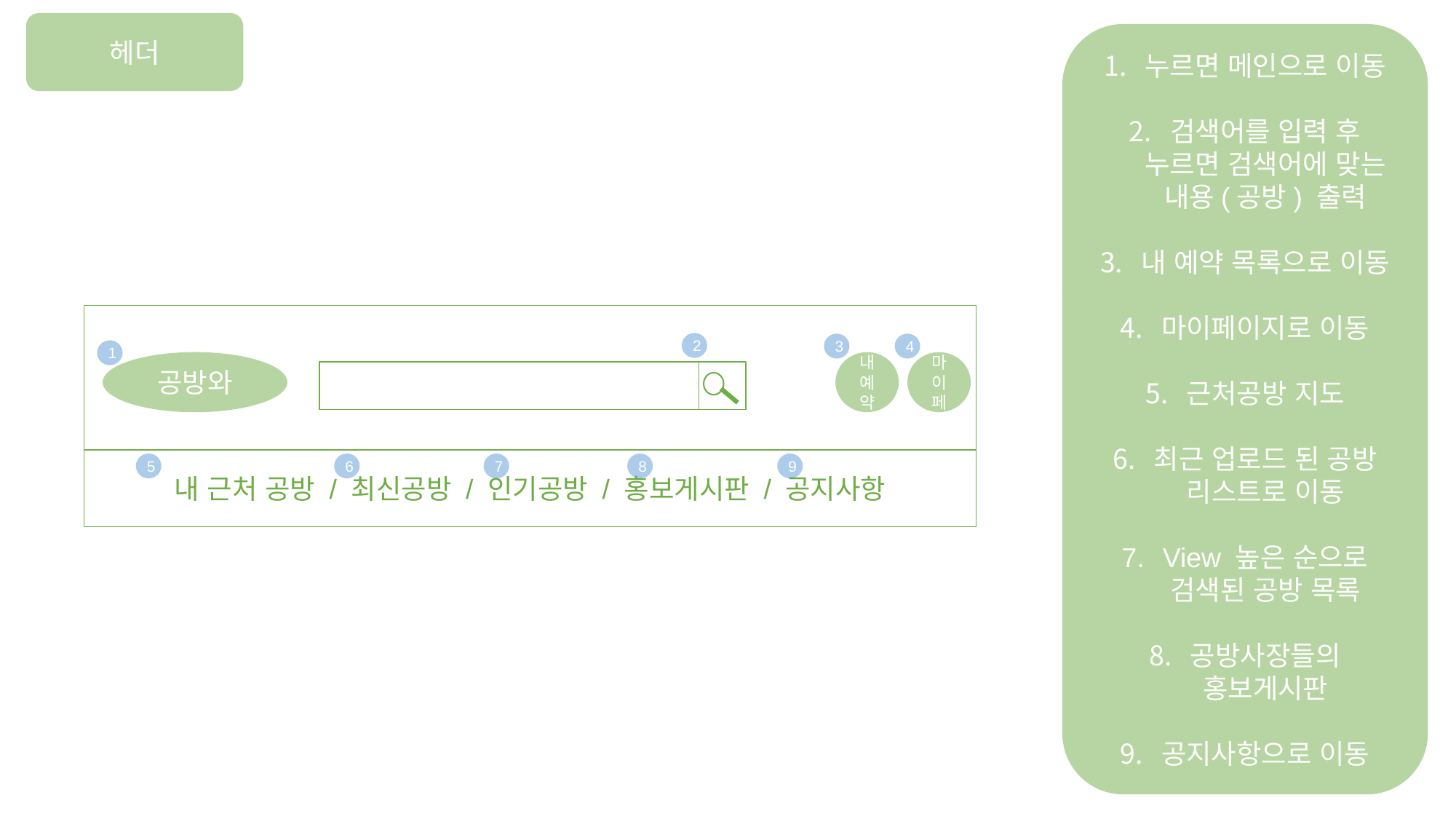

헤더
누르면 메인으로 이동

검색어를 입력 후 누르면 검색어에 맞는 내용(공방) 출력

내 예약 목록으로 이동

마이페이지로 이동

근처공방 지도

최근 업로드 된 공방 리스트로 이동

View 높은 순으로 검색된 공방 목록

공방사장들의 홍보게시판

공지사항으로 이동

2
3
4
1
내예약
마이페
공방와

내 근처 공방 / 최신공방 / 인기공방 / 홍보게시판 / 공지사항
5
6
7
8
9